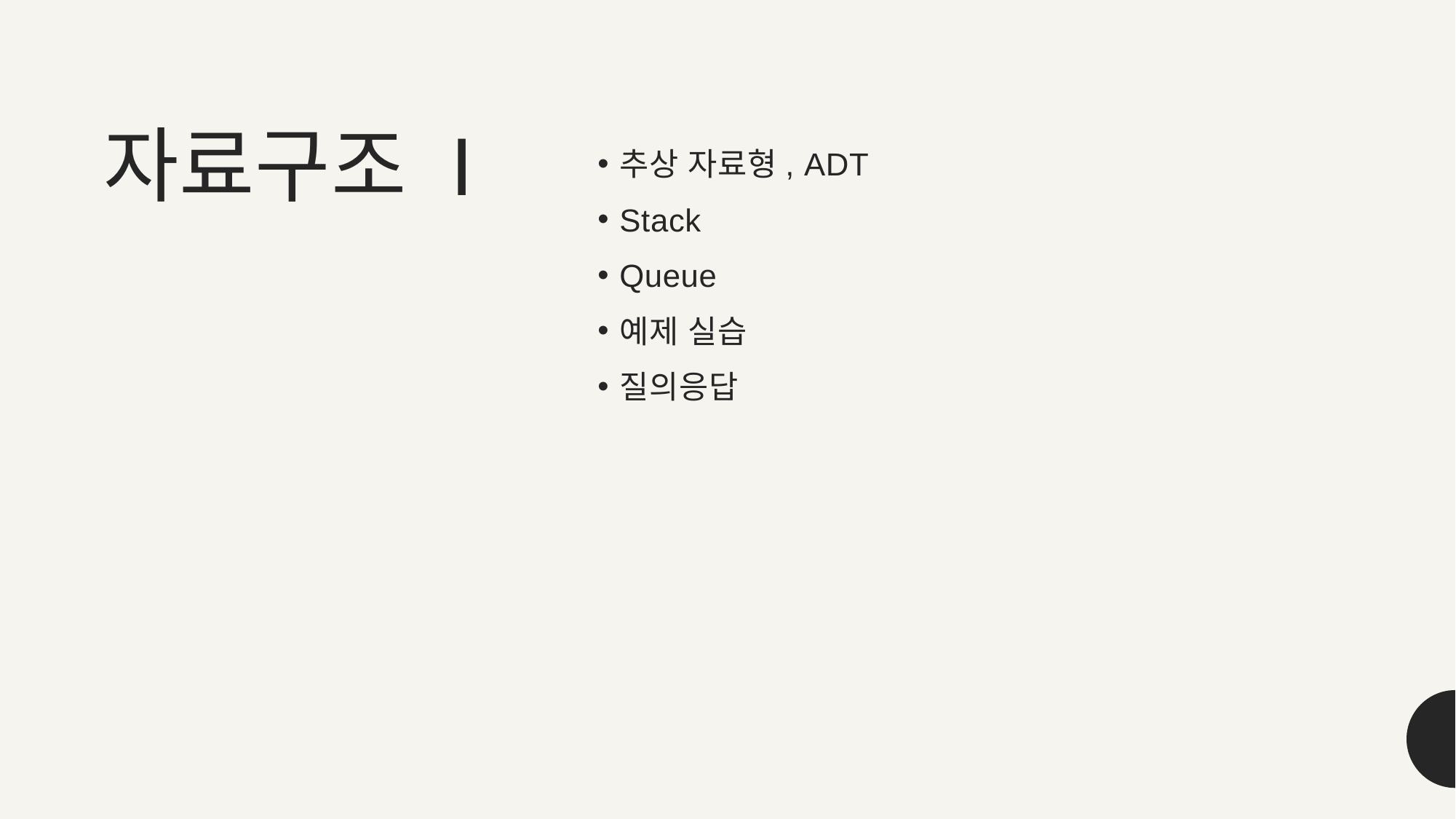

# 자료구조 I
추상 자료형, ADT
Stack
Queue
예제 실습
질의응답